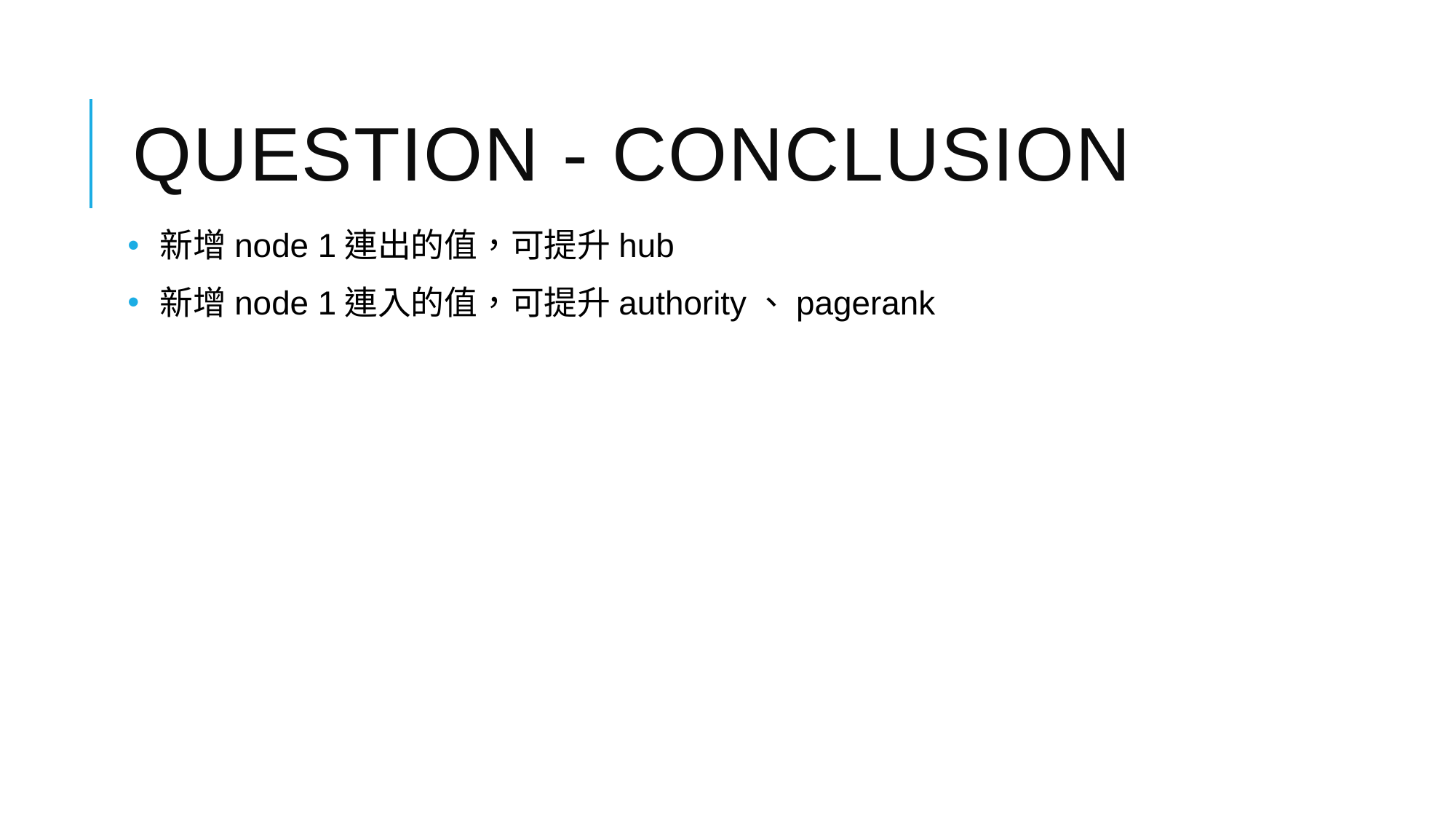

# Question - conclusion
新增node 1連出的值，可提升hub
新增node 1連入的值，可提升authority、pagerank